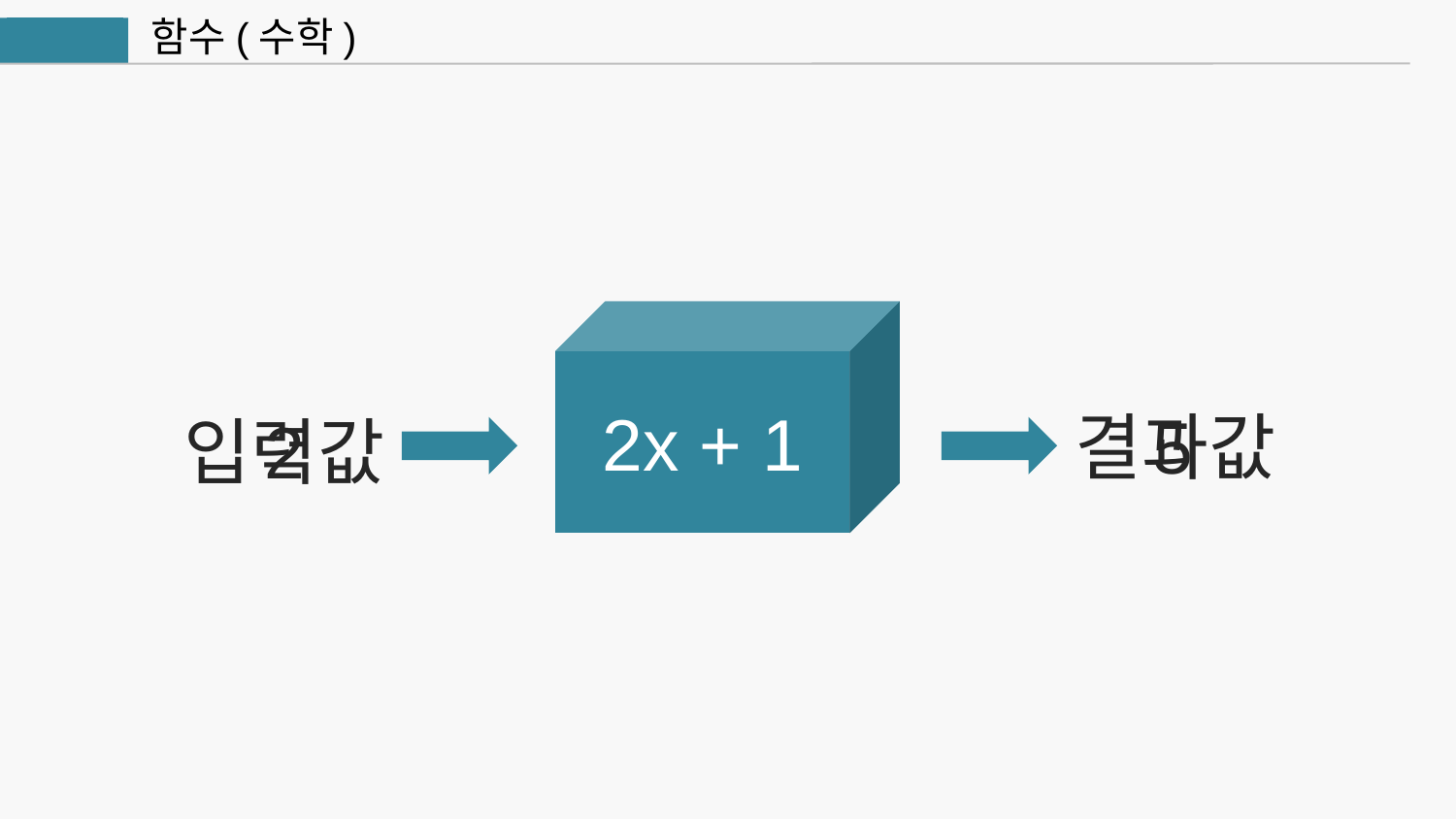

함수(수학)

Python
f(x)
2x + 1
5
결과값
2
입력값